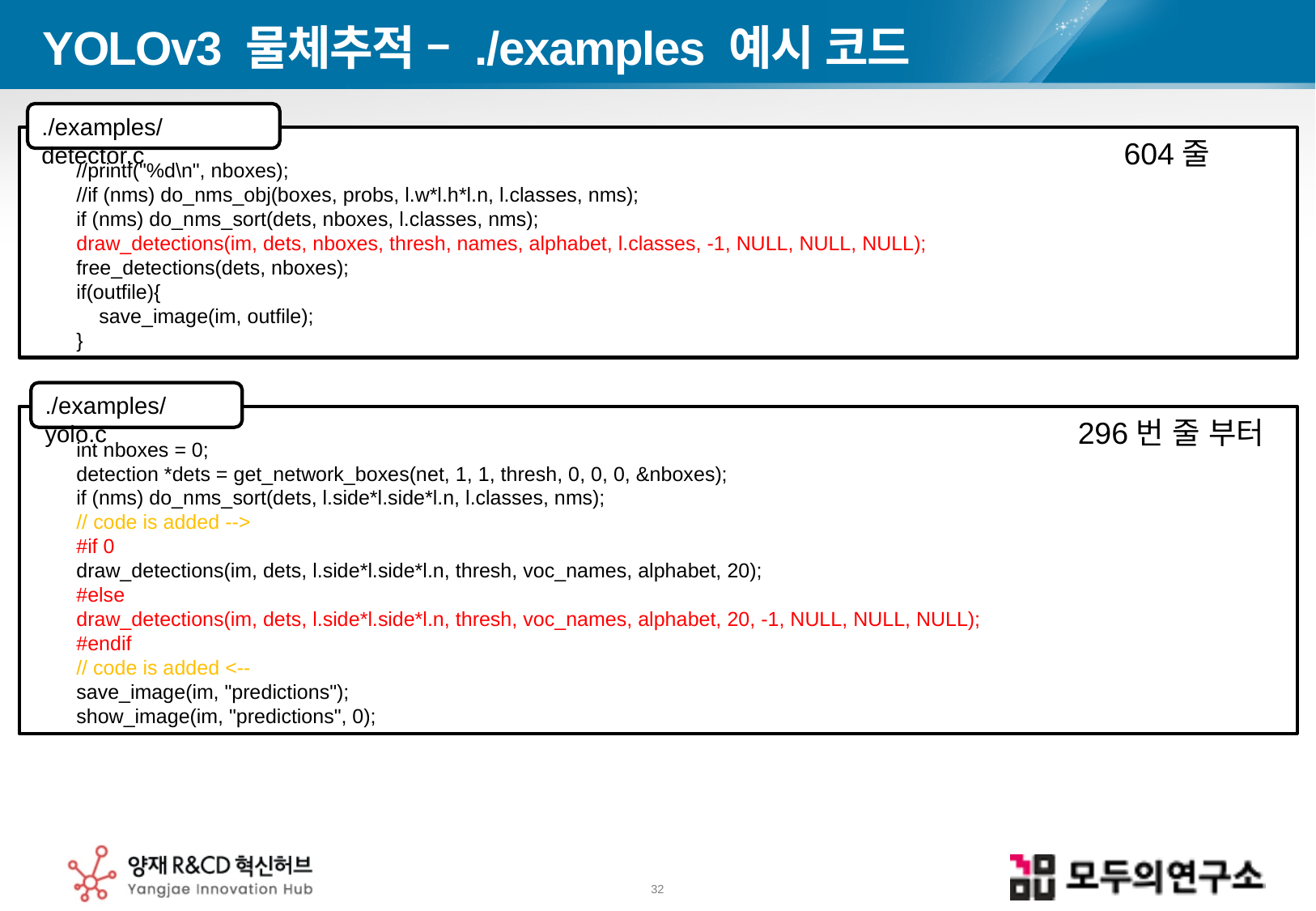

# YOLOv3 물체추적 – ./examples 예시 코드
./examples/detector.c

        //printf("%d\n", nboxes);
        //if (nms) do_nms_obj(boxes, probs, l.w*l.h*l.n, l.classes, nms);
        if (nms) do_nms_sort(dets, nboxes, l.classes, nms);
        draw_detections(im, dets, nboxes, thresh, names, alphabet, l.classes, -1, NULL, NULL, NULL);
        free_detections(dets, nboxes);
        if(outfile){
            save_image(im, outfile);
        }
604줄
./examples/yolo.c

        int nboxes = 0;
        detection *dets = get_network_boxes(net, 1, 1, thresh, 0, 0, 0, &nboxes);
        if (nms) do_nms_sort(dets, l.side*l.side*l.n, l.classes, nms);
        // code is added -->
        #if 0
        draw_detections(im, dets, l.side*l.side*l.n, thresh, voc_names, alphabet, 20);
        #else
        draw_detections(im, dets, l.side*l.side*l.n, thresh, voc_names, alphabet, 20, -1, NULL, NULL, NULL);
        #endif
        // code is added <--
        save_image(im, "predictions");
        show_image(im, "predictions", 0);
296번 줄 부터